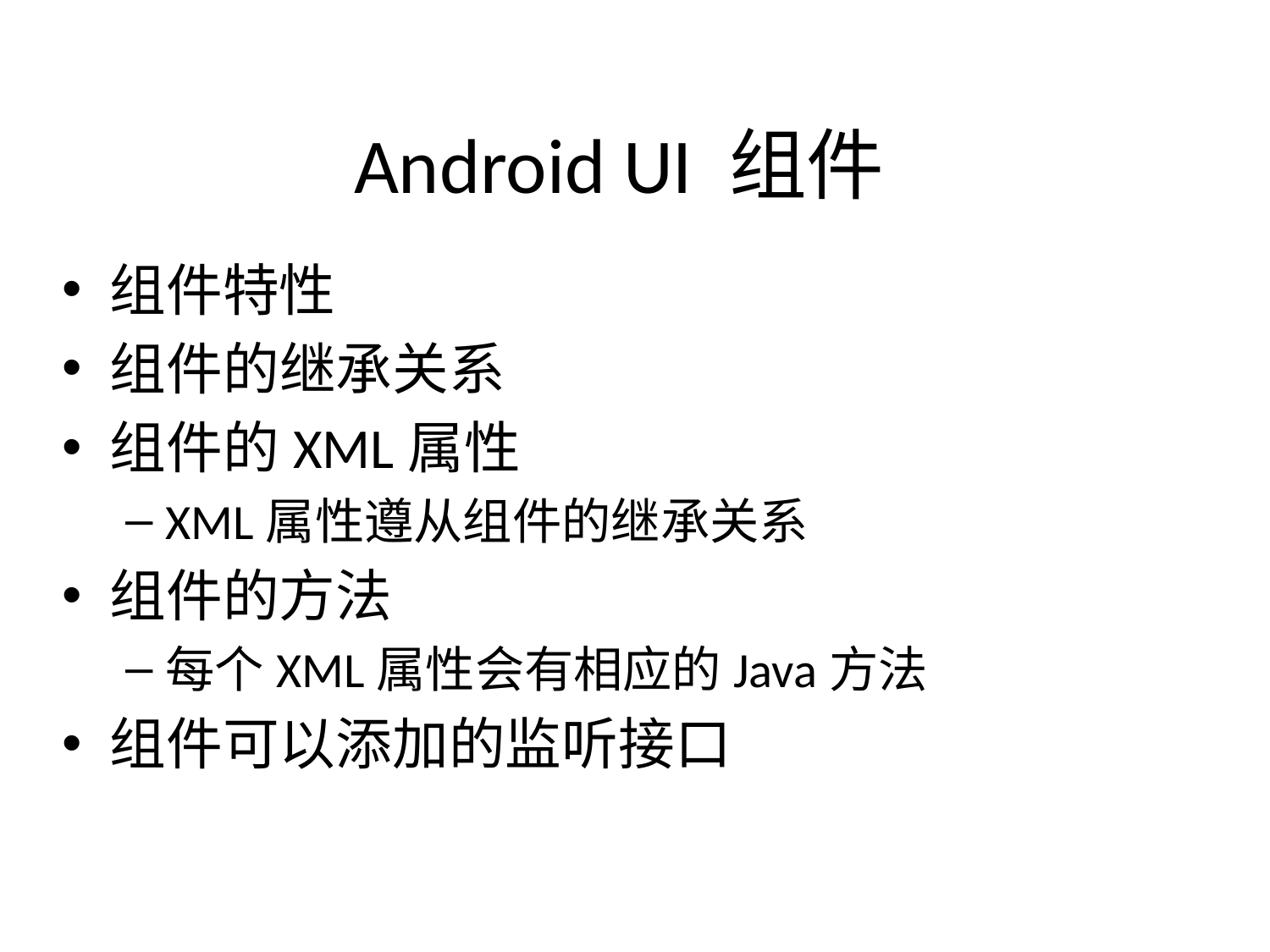

# Android UI 组件
组件特性
组件的继承关系
组件的XML属性
XML属性遵从组件的继承关系
组件的方法
每个XML属性会有相应的Java方法
组件可以添加的监听接口